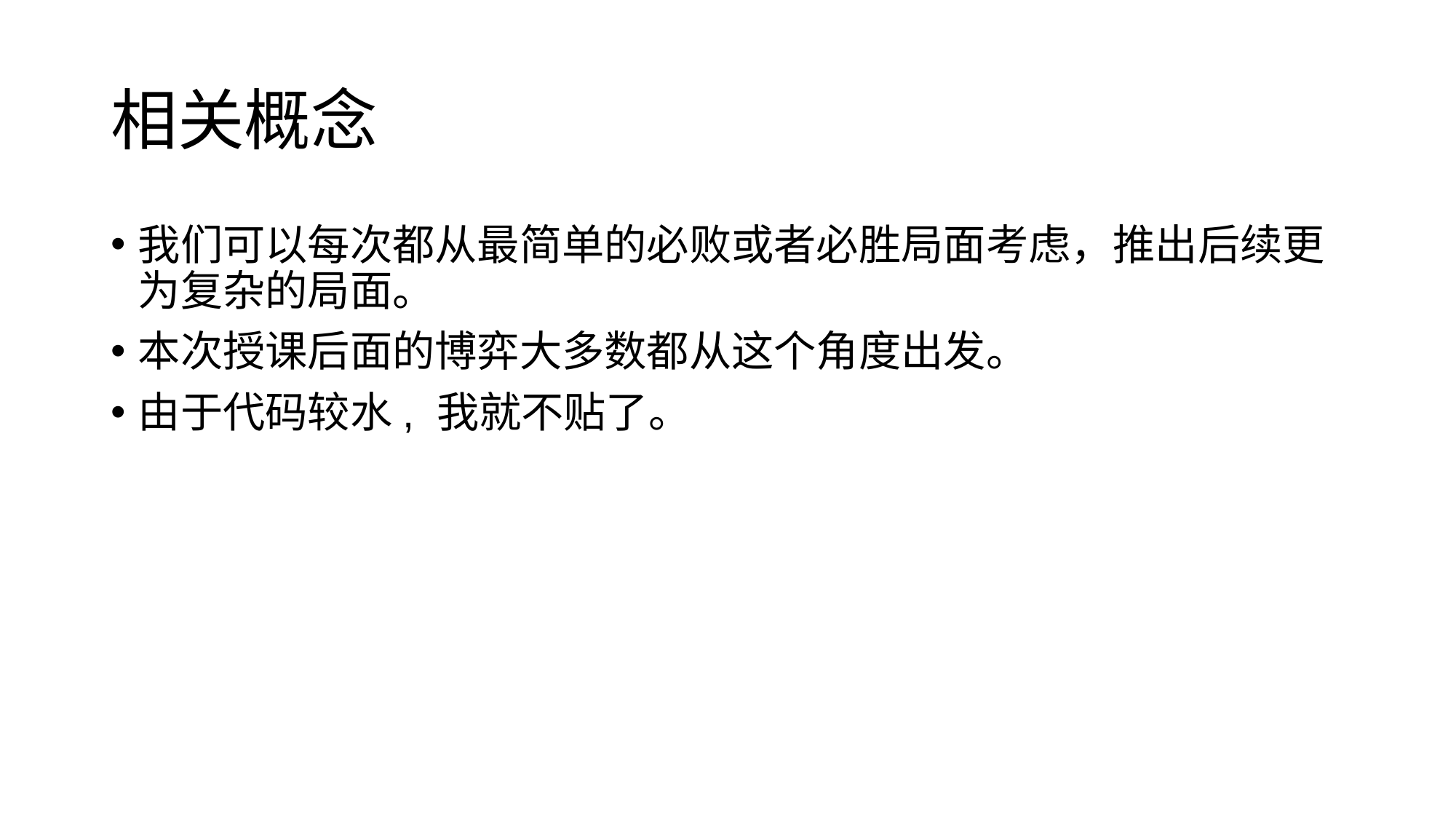

# 相关概念
我们可以每次都从最简单的必败或者必胜局面考虑，推出后续更为复杂的局面。
本次授课后面的博弈大多数都从这个角度出发。
由于代码较水, 我就不贴了。